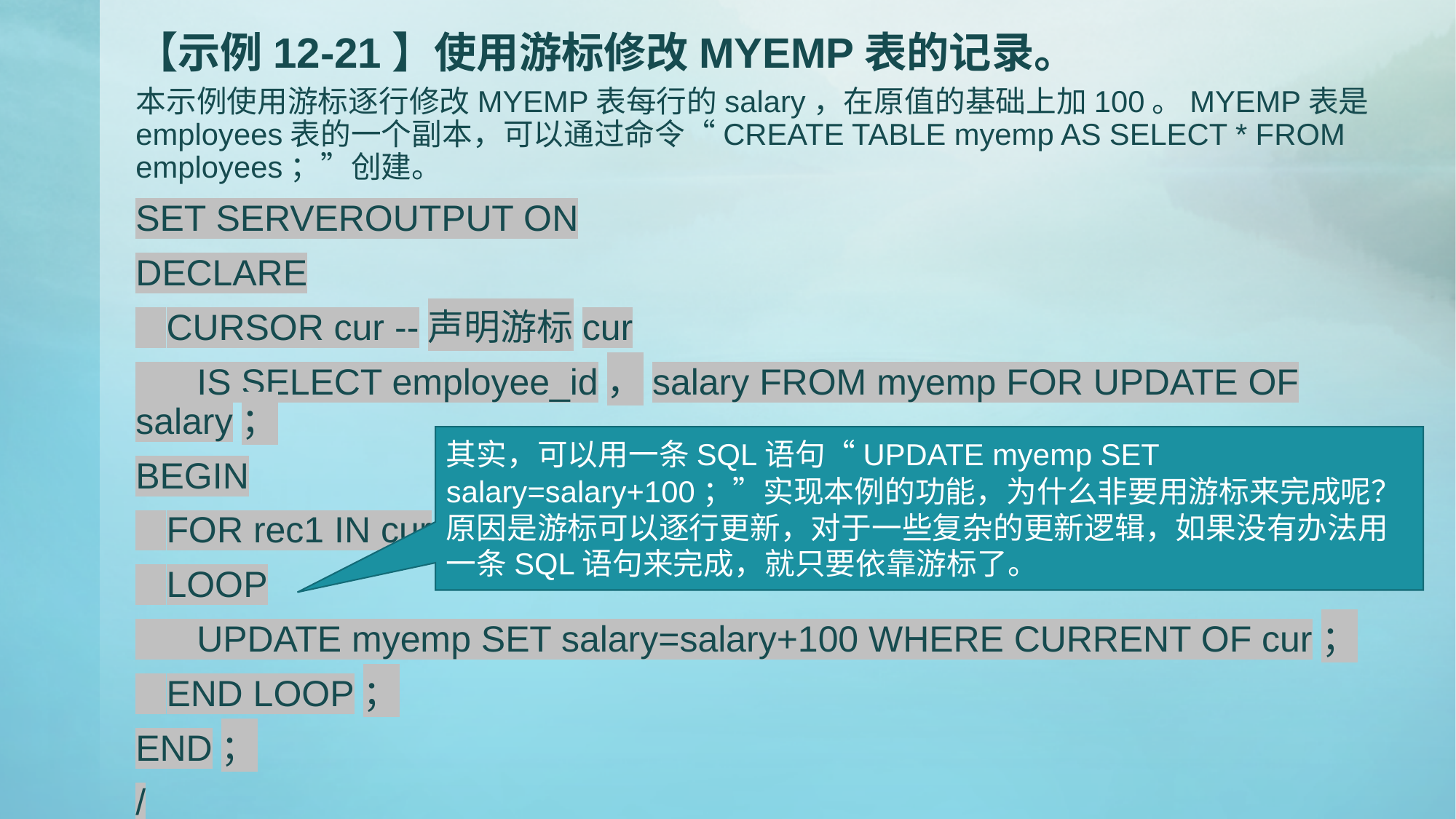

# 【示例12-21】使用游标修改MYEMP表的记录。
本示例使用游标逐行修改MYEMP表每行的salary，在原值的基础上加100。MYEMP表是employees表的一个副本，可以通过命令“CREATE TABLE myemp AS SELECT * FROM employees；”创建。
SET SERVEROUTPUT ON
DECLARE
   CURSOR cur --声明游标cur
      IS SELECT employee_id，salary FROM myemp FOR UPDATE OF salary；
BEGIN
   FOR rec1 IN cur
   LOOP
      UPDATE myemp SET salary=salary+100 WHERE CURRENT OF cur；
   END LOOP；
END；
/
其实，可以用一条SQL语句“UPDATE myemp SET salary=salary+100；”实现本例的功能，为什么非要用游标来完成呢？原因是游标可以逐行更新，对于一些复杂的更新逻辑，如果没有办法用一条SQL语句来完成，就只要依靠游标了。